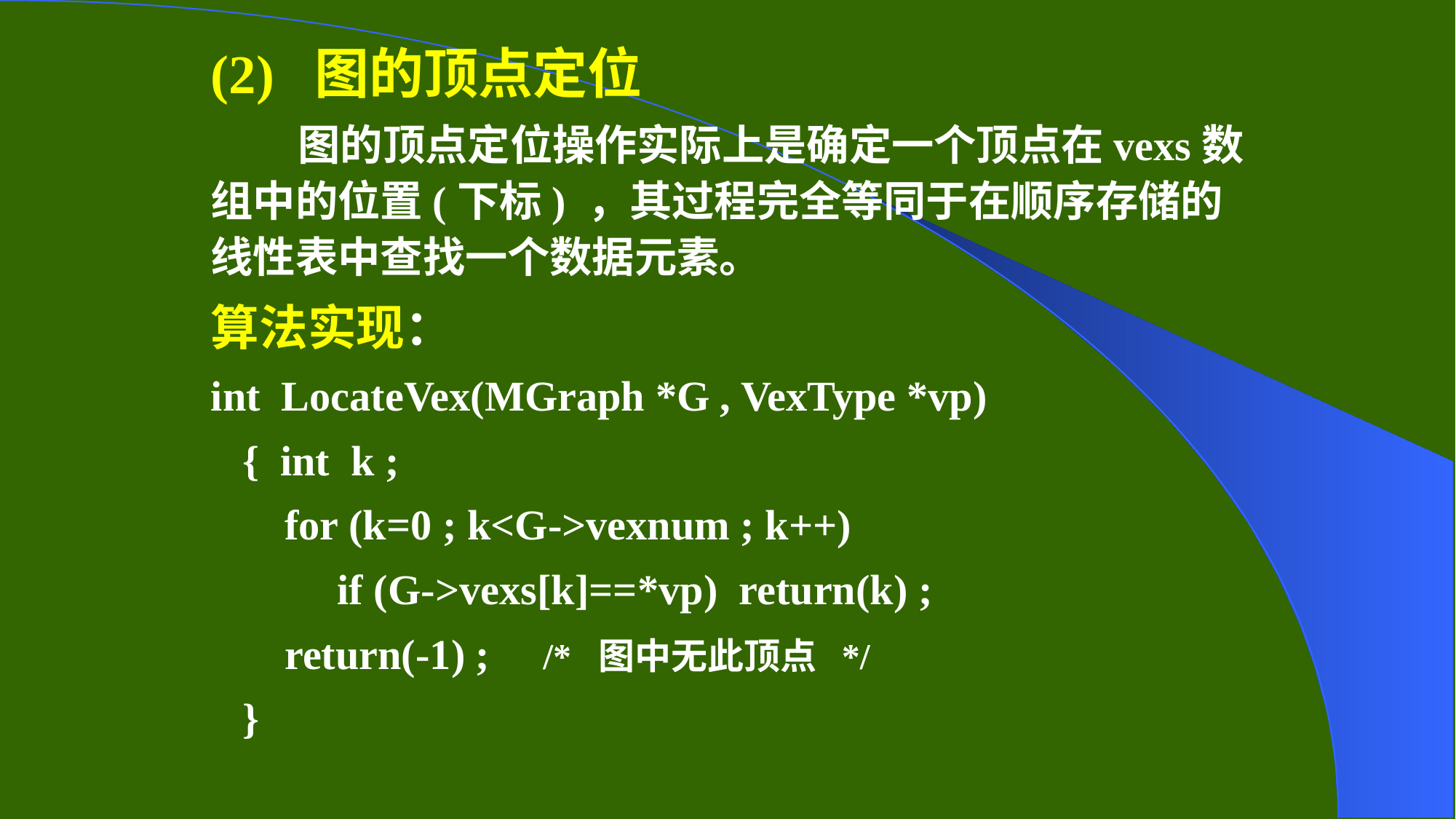

(2)  图的顶点定位
        图的顶点定位操作实际上是确定一个顶点在vexs数组中的位置(下标) ，其过程完全等同于在顺序存储的线性表中查找一个数据元素。
算法实现：
int  LocateVex(MGraph *G , VexType *vp)
   {  int  k ;
       for (k=0 ; k<G->vexnum ; k++)
            if (G->vexs[k]==*vp)  return(k) ;
       return(-1) ;     /*  图中无此顶点  */
   }